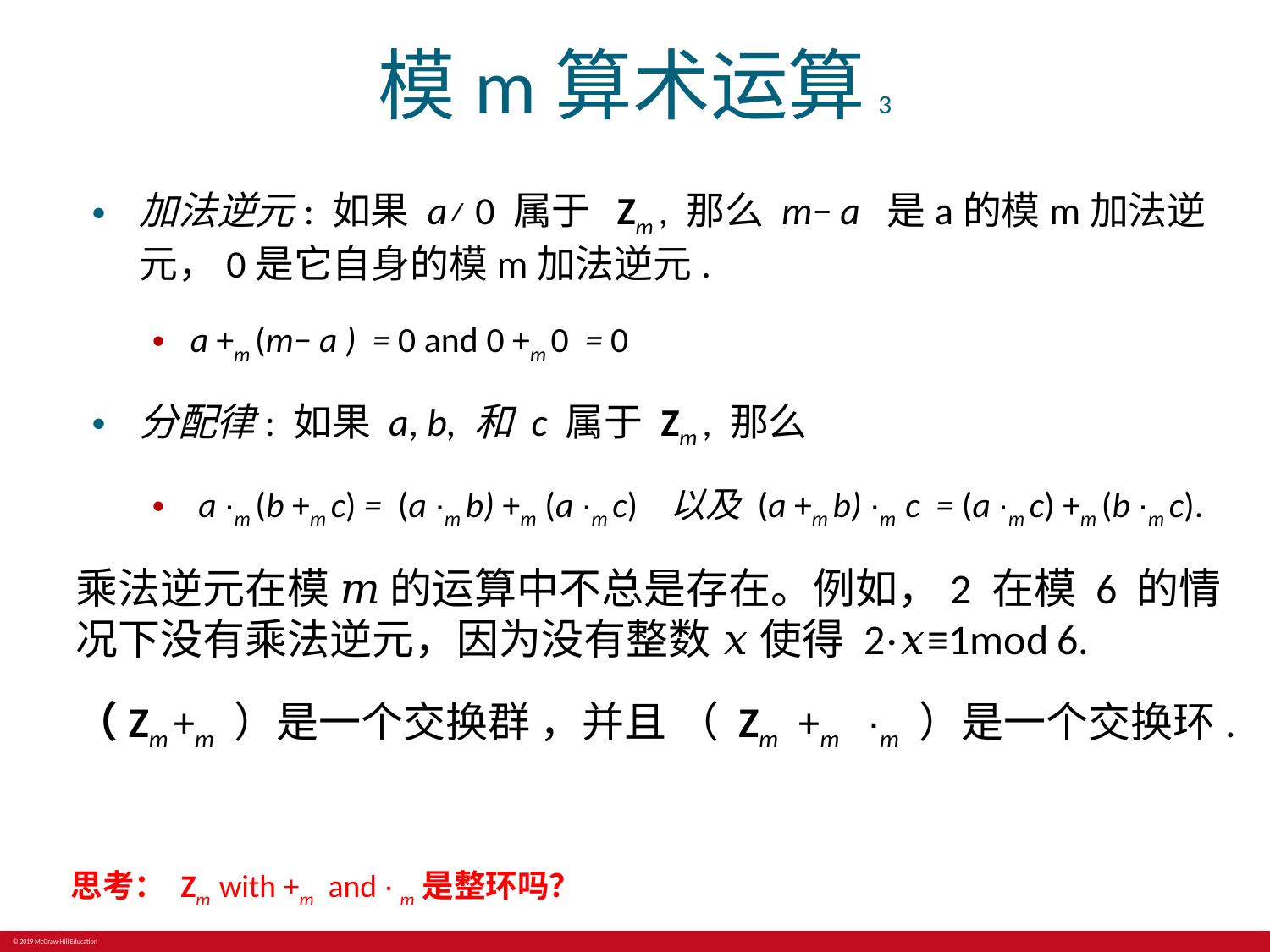

# 模m算术运算 3
加法逆元: 如果 a≠ 0 属于  Zm , 那么 m− a  是a的模m加法逆元，0是它自身的模m加法逆元.
a +m (m− a )  = 0 and 0 +m 0  = 0
分配律: 如果 a, b, 和 c 属于 Zm , 那么
 a ∙m (b +m c) =  (a ∙m b) +m (a ∙m c)   以及 (a +m b) ∙m  c  = (a ∙m c) +m (b ∙m c).
乘法逆元在模 𝑚 的运算中不总是存在。例如，2 在模 6 的情况下没有乘法逆元，因为没有整数 𝑥 使得 2⋅𝑥≡1mod 6.
（Zm +m ）是一个交换群 ，并且 （ Zm   +m   ∙m ）是一个交换环.

思考： Zm  with +m  and ∙m是整环吗？